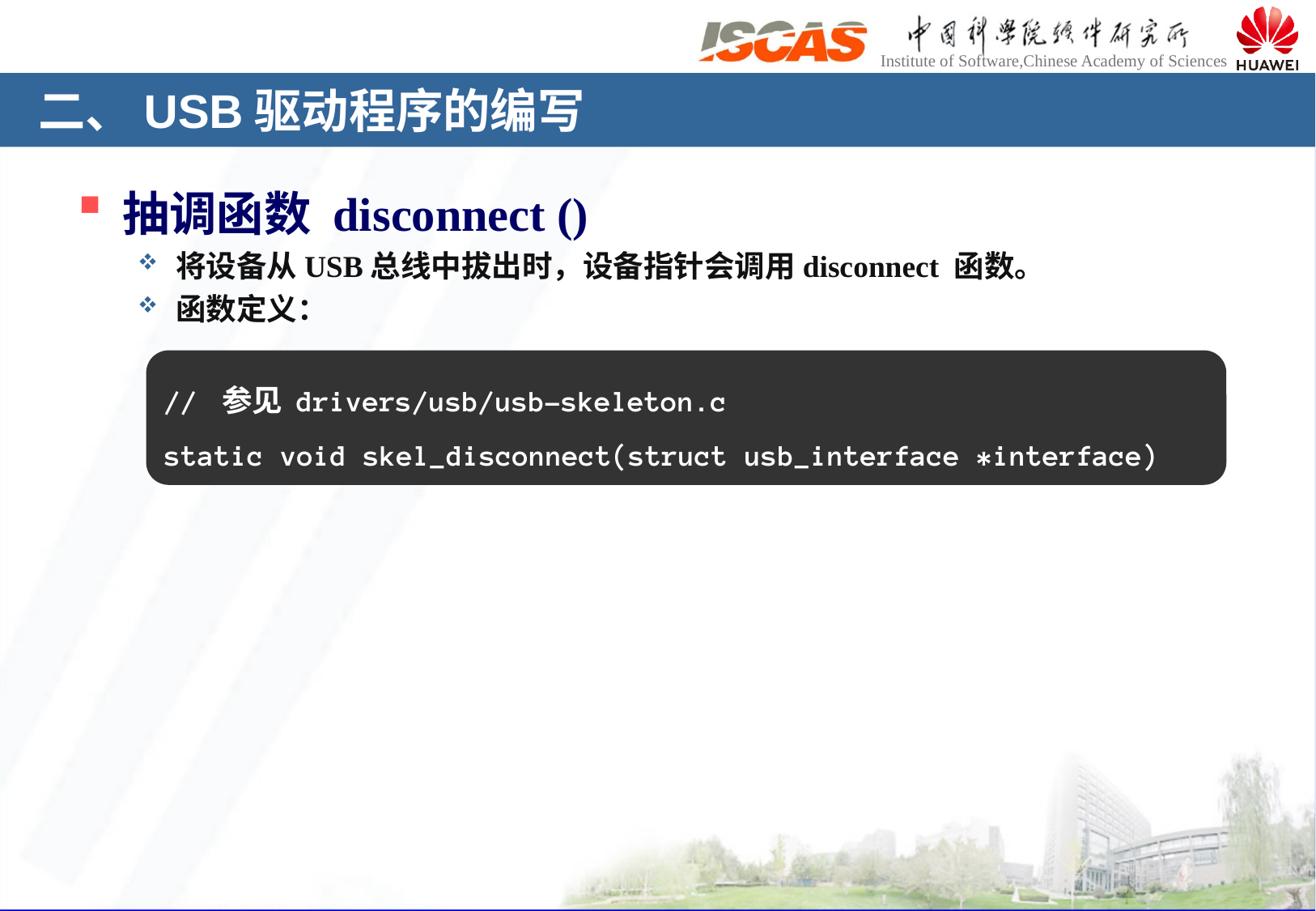

# 二、USB驱动程序的编写
抽调函数 disconnect ()
将设备从USB总线中拔出时，设备指针会调用disconnect 函数。
函数定义：

// 参见 drivers/usb/usb-skeleton.c
static void skel_disconnect(struct usb_interface *interface)